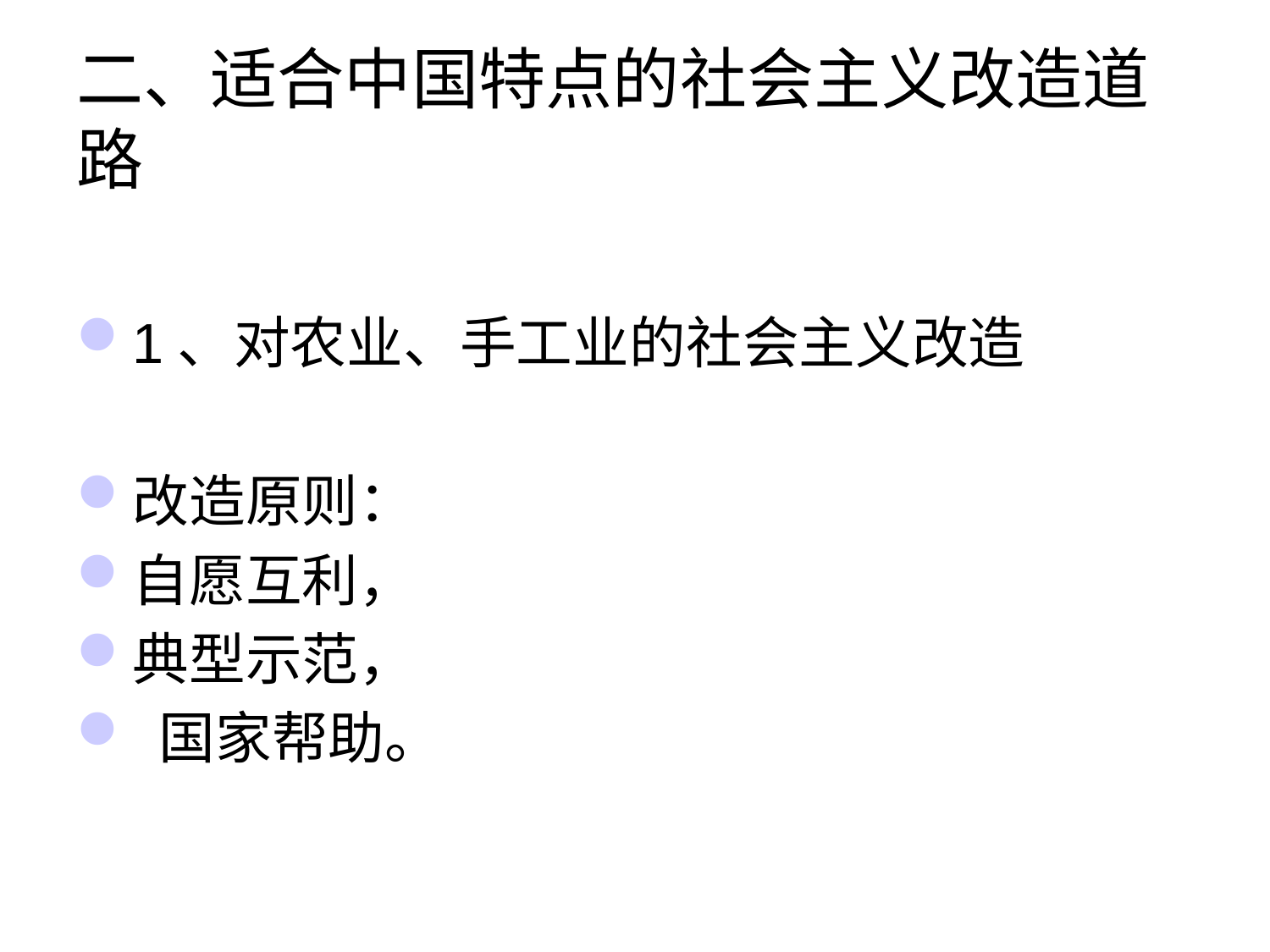

# 二、适合中国特点的社会主义改造道路

1、对农业、手工业的社会主义改造

改造原则：
自愿互利，
典型示范，
 国家帮助。